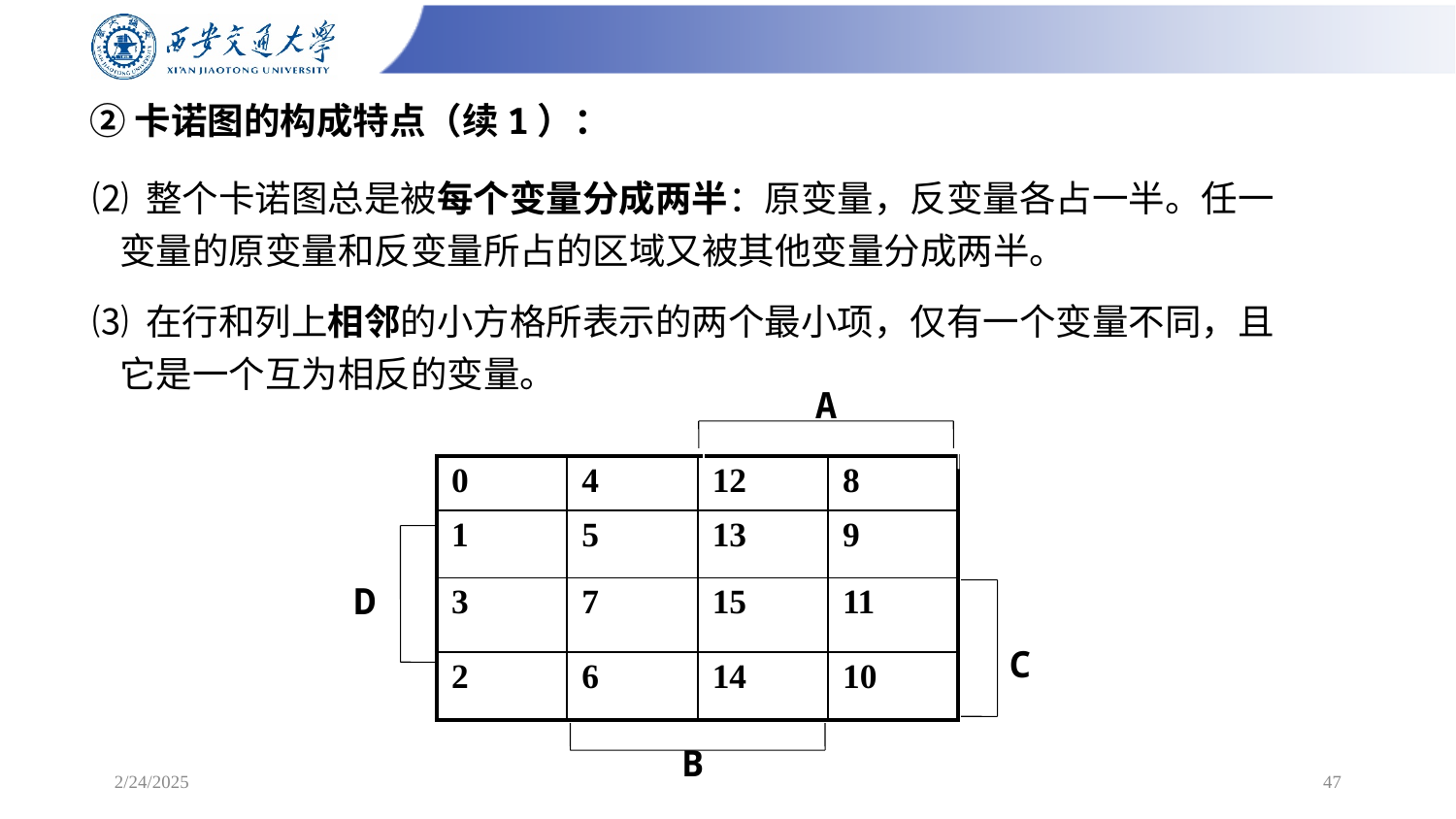

# ②卡诺图的构成特点（续1）：
⑵ 整个卡诺图总是被每个变量分成两半：原变量，反变量各占一半。任一变量的原变量和反变量所占的区域又被其他变量分成两半。
⑶ 在行和列上相邻的小方格所表示的两个最小项，仅有一个变量不同，且它是一个互为相反的变量。
A

| 0 | 4 | 12 | 8 |
| --- | --- | --- | --- |
| 1 | 5 | 13 | 9 |
| 3 | 7 | 15 | 11 |
| 2 | 6 | 14 | 10 |

D

C

B

2/24/2025
47